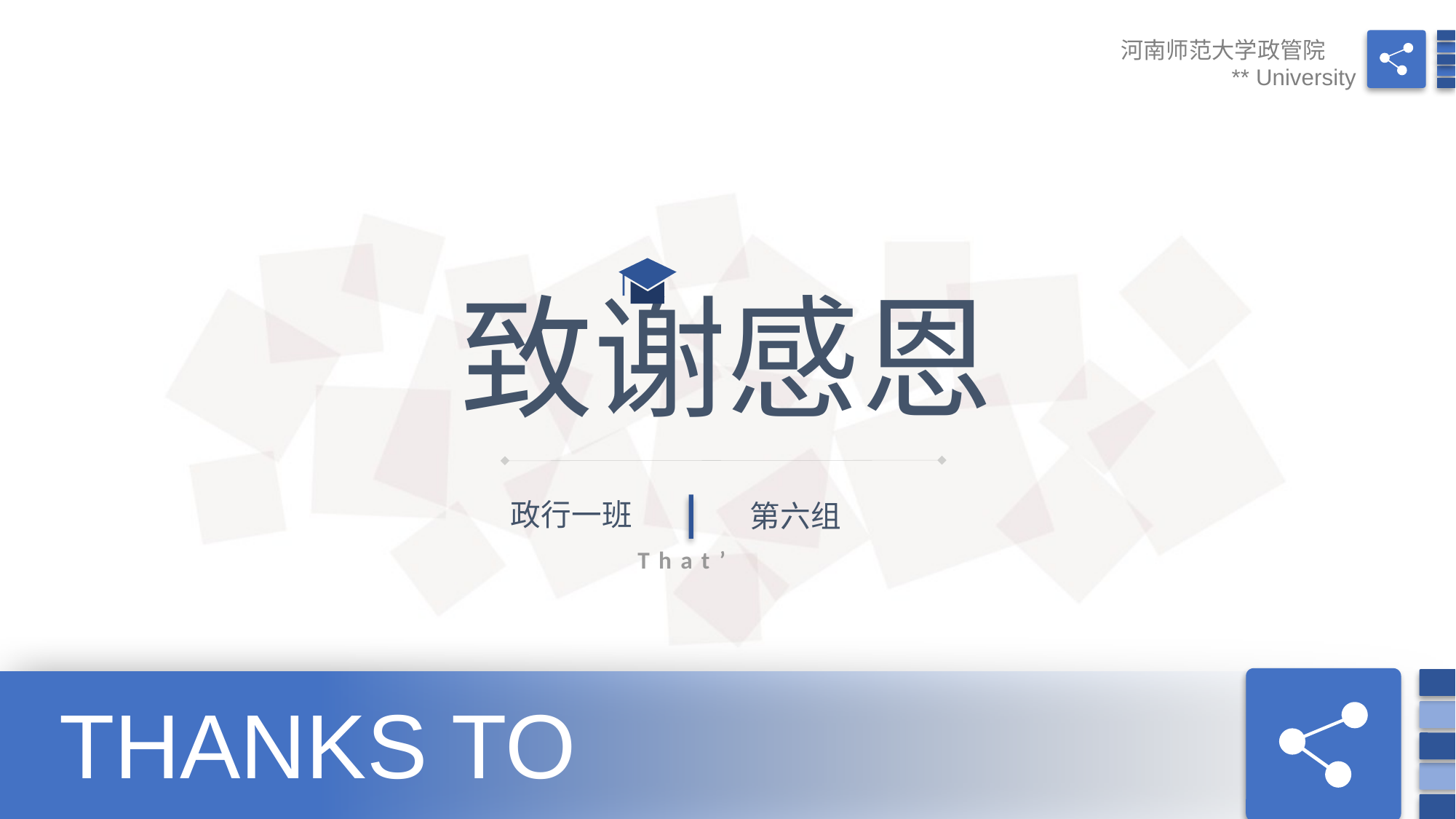

河南师范大学政管院
** University

致谢感恩
政行一班
第六组

That’s all

THANKS TO